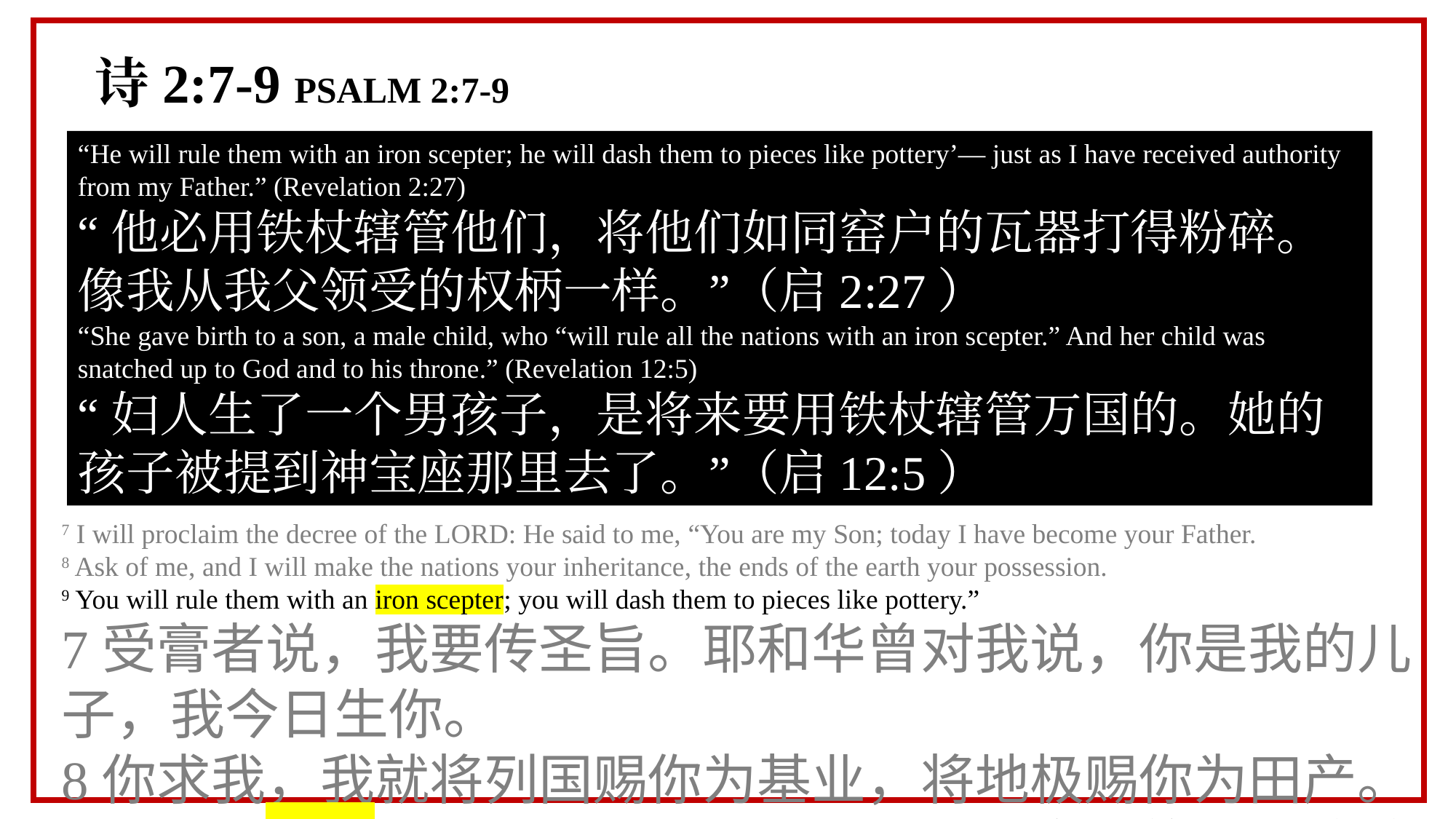

诗2:7-9 PSALM 2:7-9
“He will rule them with an iron scepter; he will dash them to pieces like pottery’— just as I have received authority from my Father.” (Revelation 2:27)
“他必用铁杖辖管他们，将他们如同窑户的瓦器打得粉碎。像我从我父领受的权柄一样。”（启2:27）
“She gave birth to a son, a male child, who “will rule all the nations with an iron scepter.” And her child was snatched up to God and to his throne.” (Revelation 12:5)
“妇人生了一个男孩子，是将来要用铁杖辖管万国的。她的孩子被提到神宝座那里去了。”（启12:5）

7 I will proclaim the decree of the LORD: He said to me, “You are my Son; today I have become your Father.
8 Ask of me, and I will make the nations your inheritance, the ends of the earth your possession.
9 You will rule them with an iron scepter; you will dash them to pieces like pottery.”
7受膏者说，我要传圣旨。耶和华曾对我说，你是我的儿子，我今日生你。
8你求我，我就将列国赐你为基业，将地极赐你为田产。
9你必用铁杖打破他们。你必将他们如同窑匠的瓦器摔碎。